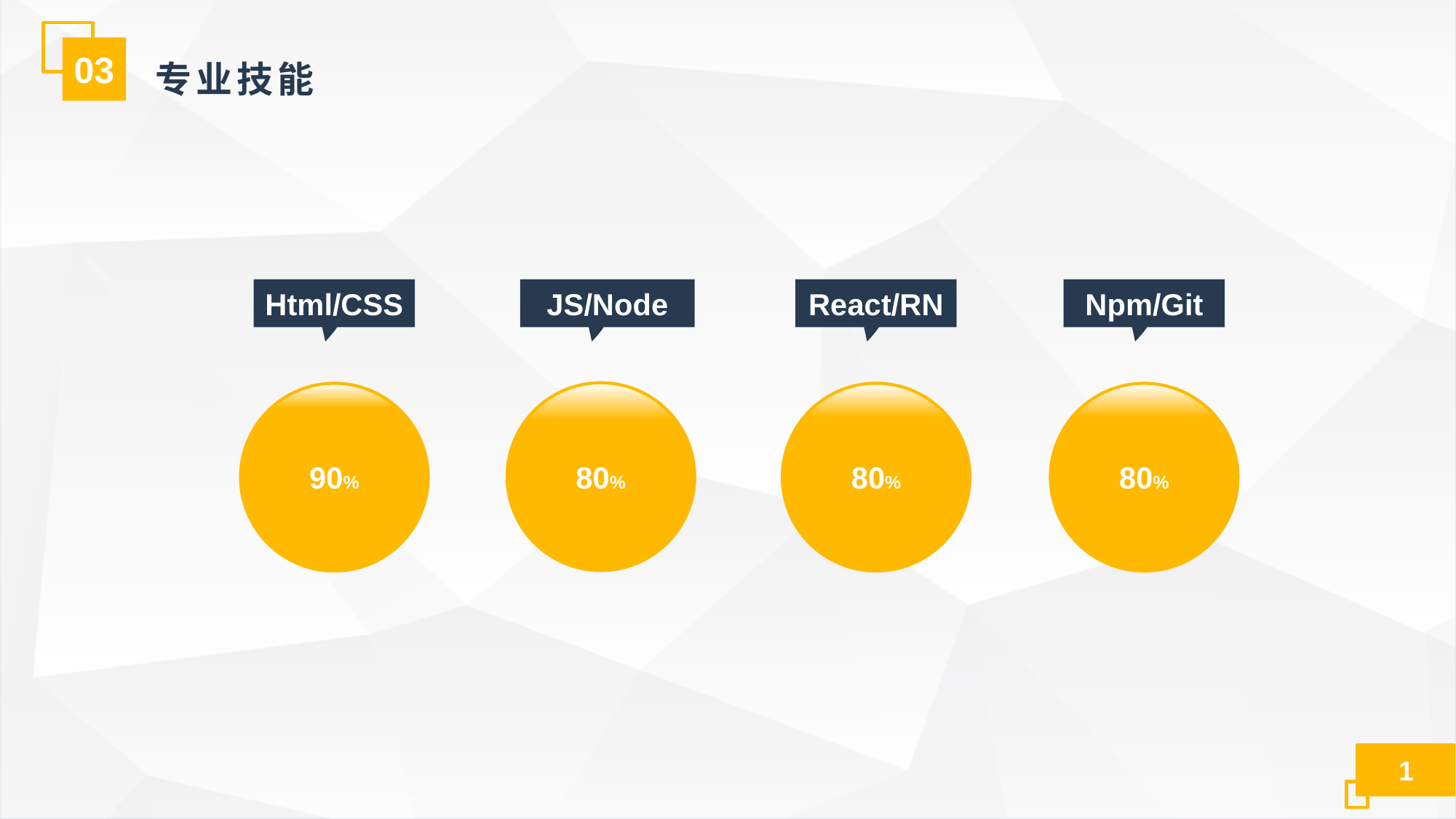

03
专业技能
Html/CSS

70%
JS/Node

React/RN

80%
Npm/Git

70%

80%

90%

80%
1